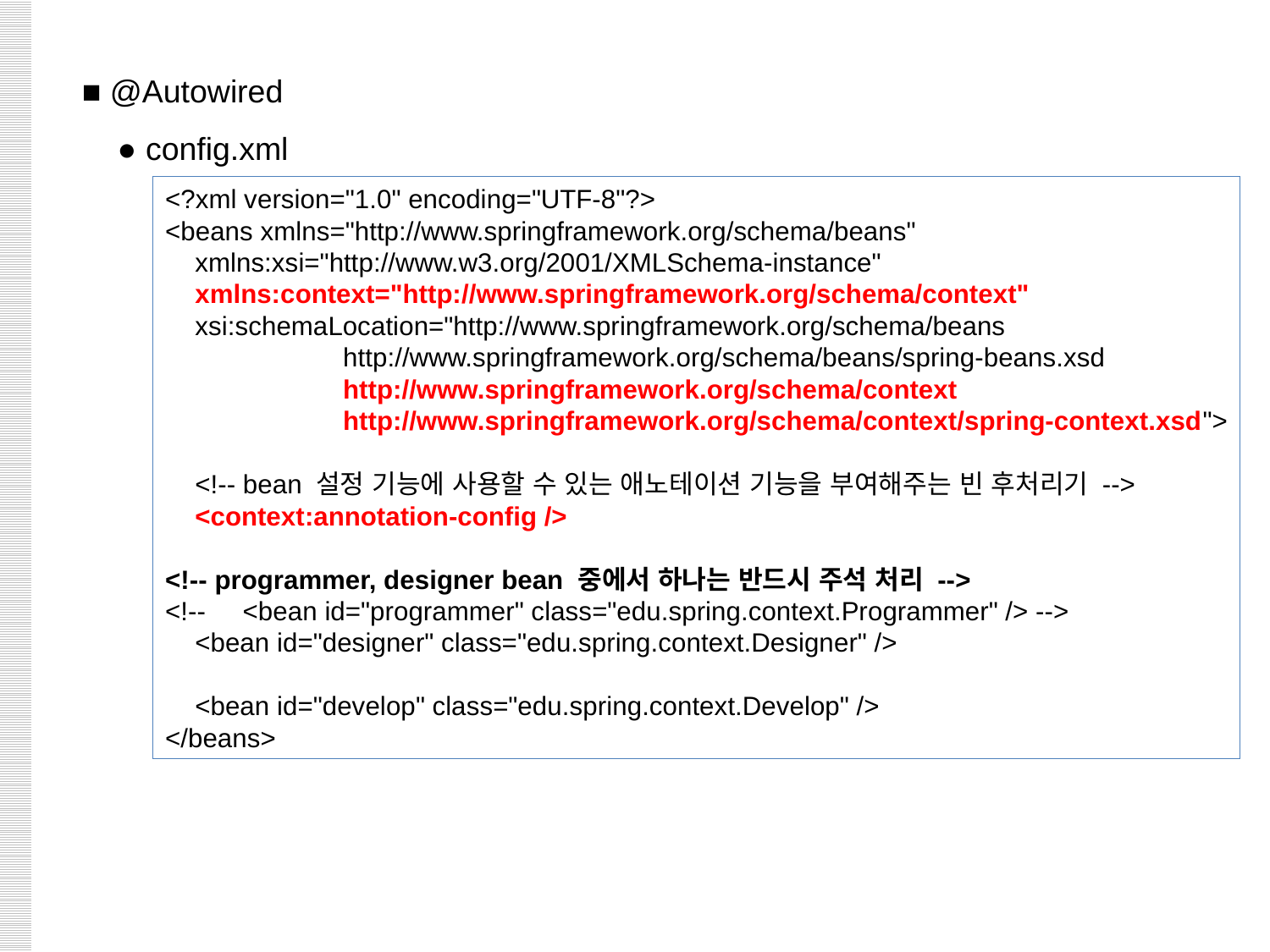

■ @Autowired
    ● config.xml
<?xml version="1.0" encoding="UTF-8"?>
<beans xmlns="http://www.springframework.org/schema/beans"
    xmlns:xsi="http://www.w3.org/2001/XMLSchema-instance"
    xmlns:context="http://www.springframework.org/schema/context"
    xsi:schemaLocation="http://www.springframework.org/schema/beans
                        http://www.springframework.org/schema/beans/spring-beans.xsd
                        http://www.springframework.org/schema/context
                        http://www.springframework.org/schema/context/spring-context.xsd">

    <!-- bean 설정 기능에 사용할 수 있는 애노테이션 기능을 부여해주는 빈 후처리기 -->
    <context:annotation-config />

<!-- programmer, designer bean 중에서 하나는 반드시 주석 처리 -->
<!--     <bean id="programmer" class="edu.spring.context.Programmer" /> -->
    <bean id="designer" class="edu.spring.context.Designer" />

    <bean id="develop" class="edu.spring.context.Develop" />
</beans>